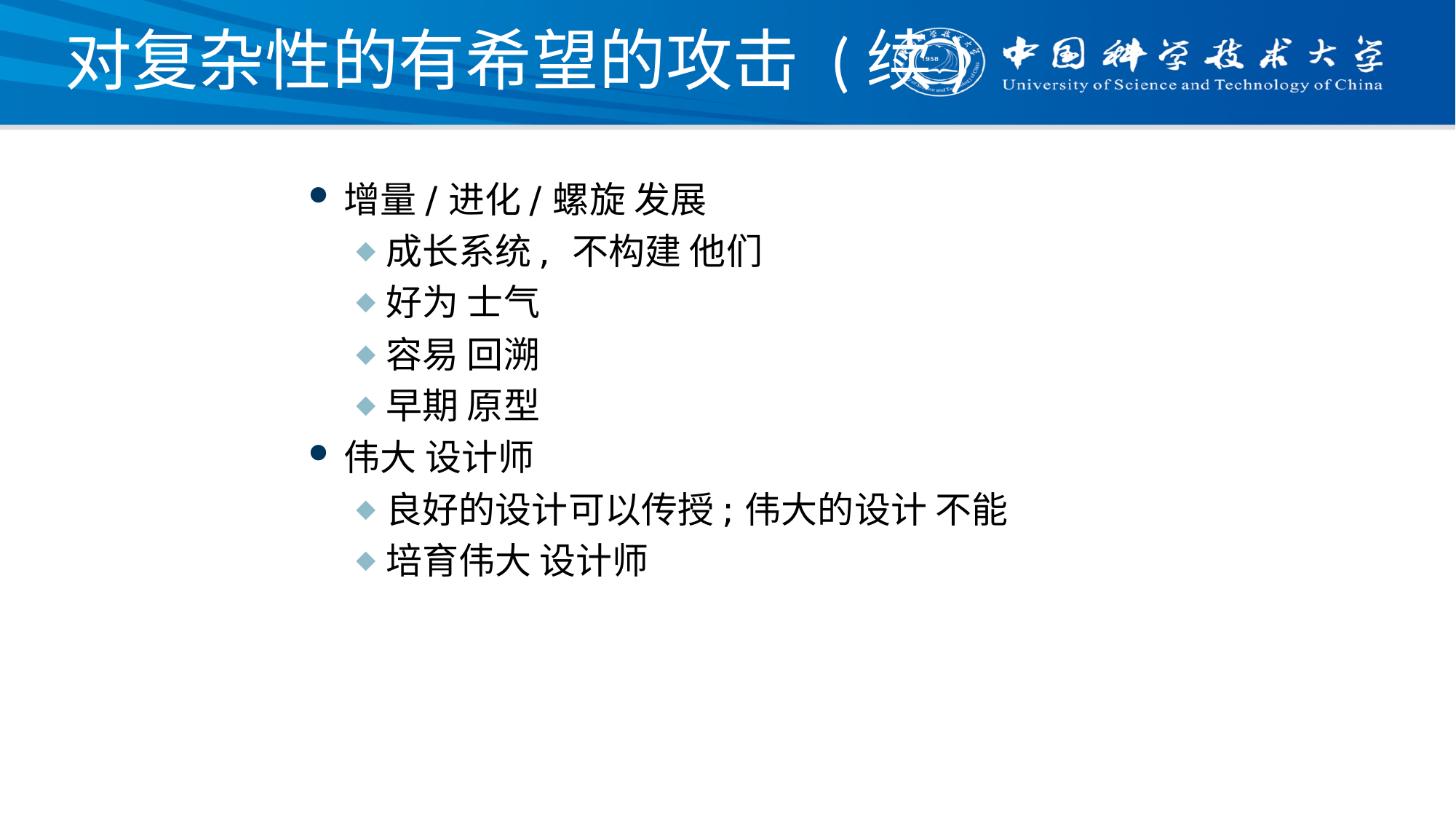

# 对复杂性的有希望的攻击 (续)
增量/进化/螺旋 发展
成长系统, 不构建 他们
好为 士气
容易 回溯
早期 原型
伟大 设计师
良好的设计可以传授;伟大的设计 不能
培育伟大 设计师